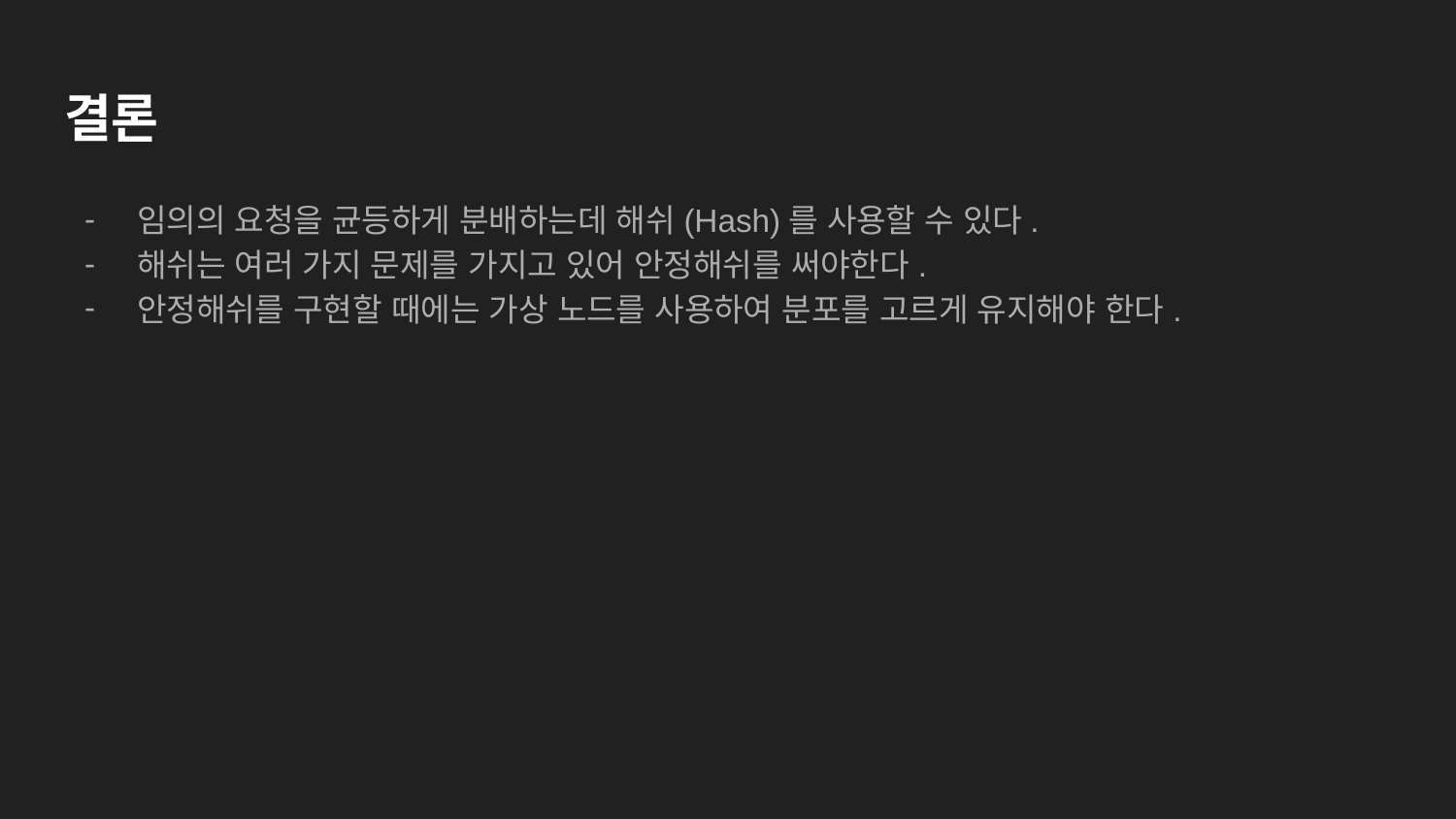

# 결론
임의의 요청을 균등하게 분배하는데 해쉬(Hash)를 사용할 수 있다.
해쉬는 여러 가지 문제를 가지고 있어 안정해쉬를 써야한다.
안정해쉬를 구현할 때에는 가상 노드를 사용하여 분포를 고르게 유지해야 한다.